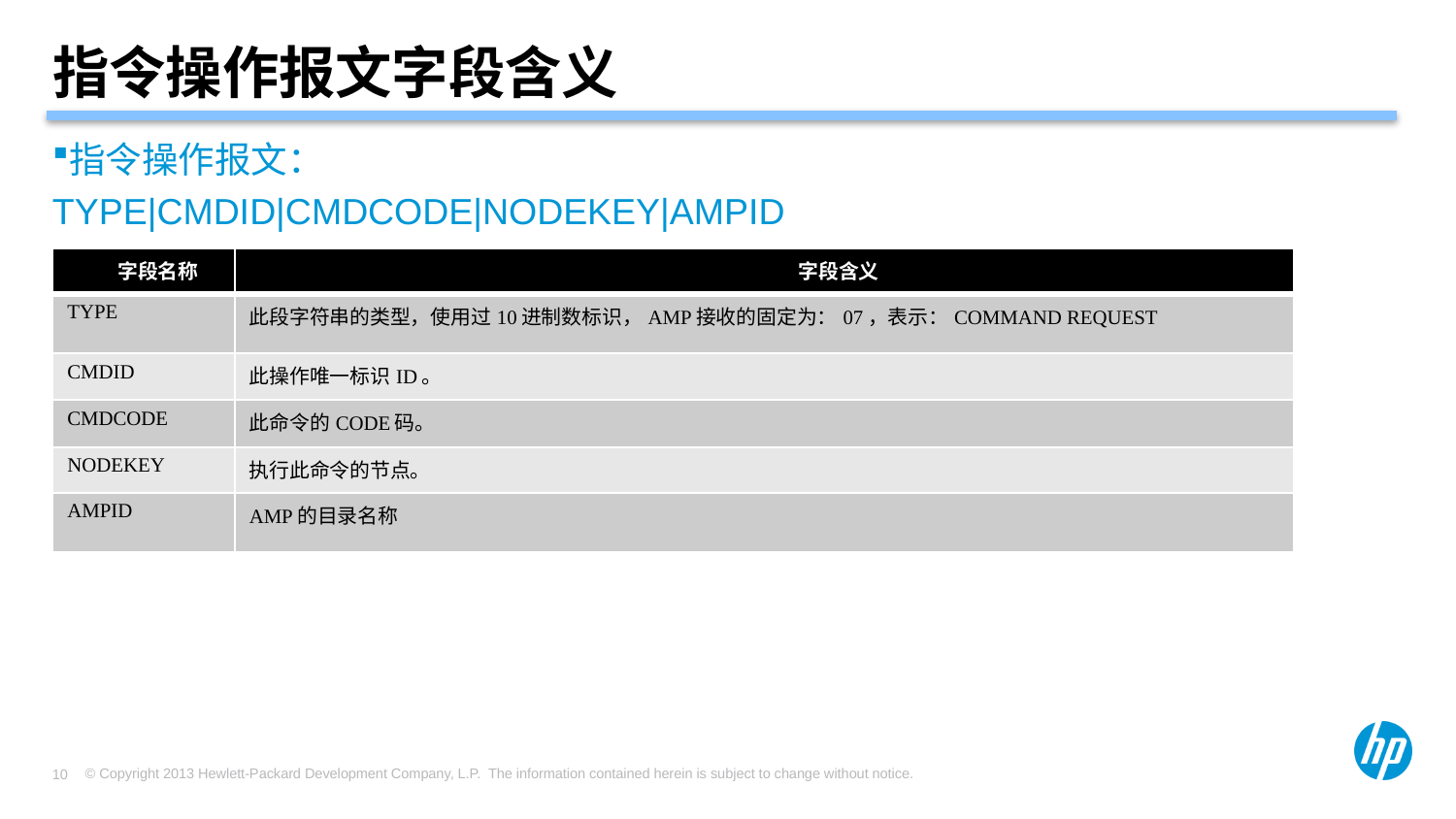

# 指令操作报文字段含义
指令操作报文：
TYPE|CMDID|CMDCODE|NODEKEY|AMPID

| 字段名称 | 字段含义 |
| --- | --- |
| TYPE | 此段字符串的类型，使用过10进制数标识，AMP接收的固定为：07，表示：COMMAND REQUEST |
| CMDID | 此操作唯一标识ID。 |
| CMDCODE | 此命令的CODE码。 |
| NODEKEY | 执行此命令的节点。 |
| AMPID | AMP的目录名称 |